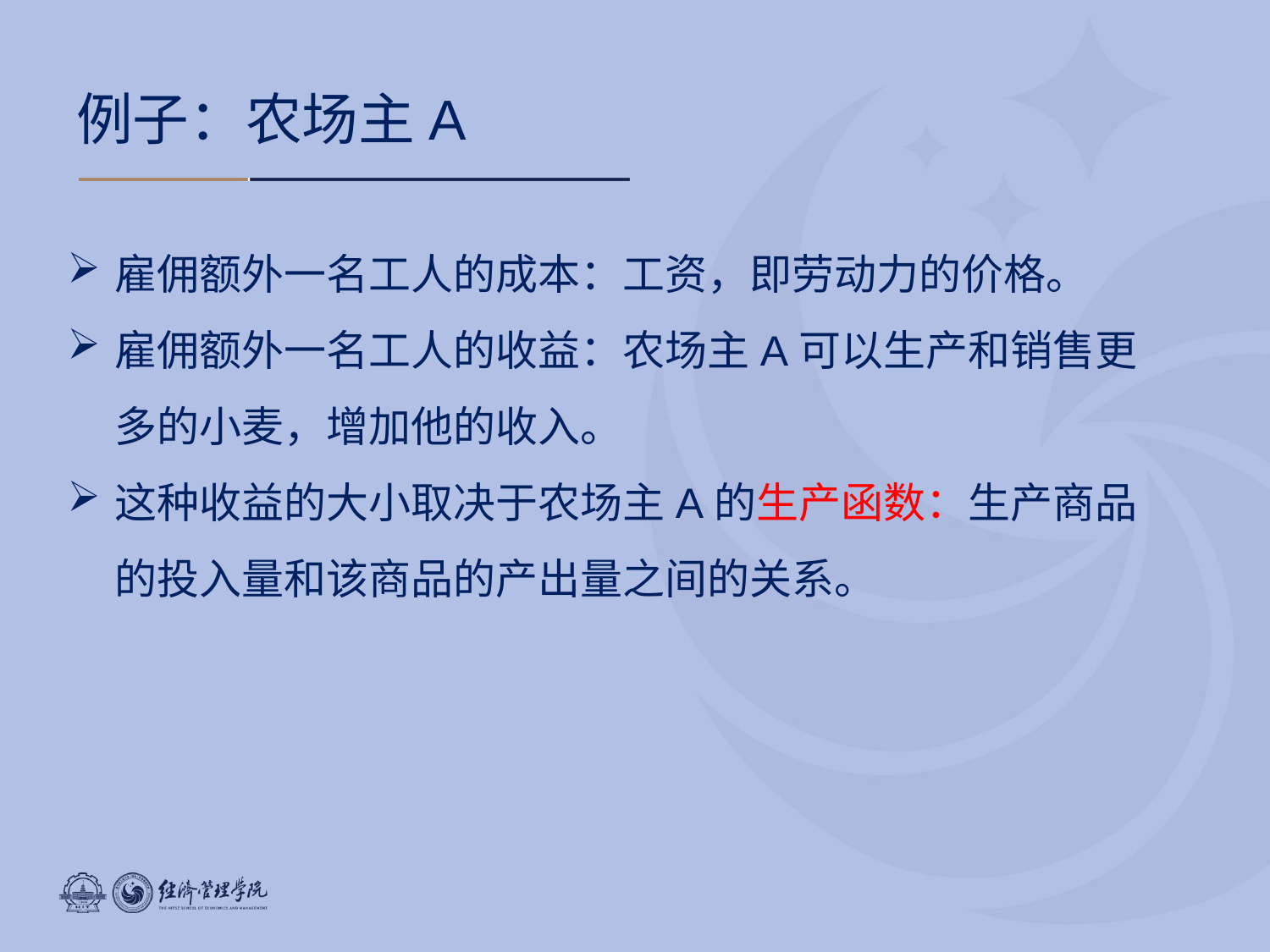

# 例子：农场主A
雇佣额外一名工人的成本：工资，即劳动力的价格。
雇佣额外一名工人的收益：农场主A可以生产和销售更多的小麦，增加他的收入。
这种收益的大小取决于农场主A的生产函数：生产商品的投入量和该商品的产出量之间的关系。